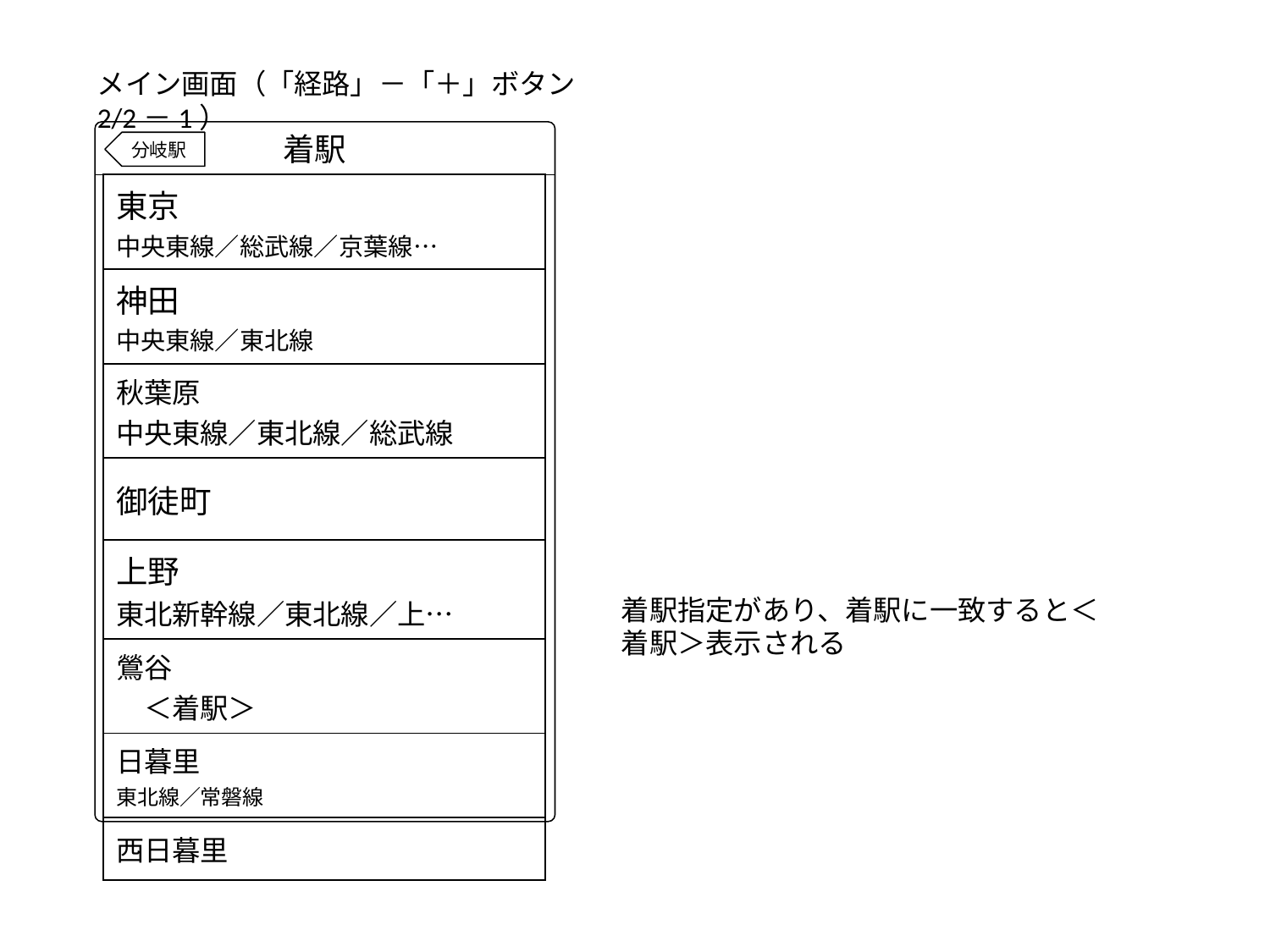

メイン画面（「経路」－「＋」ボタン　2/2－1）

着駅
分岐駅
| 東京　 中央東線／総武線／京葉線… |
| --- |
| 神田 中央東線／東北線 |
| 秋葉原　 中央東線／東北線／総武線 |
| 御徒町 |
| 上野　 東北新幹線／東北線／上… |
| 鶯谷　　　　　　　　　　　　　＜着駅＞ |
| 日暮里 東北線／常磐線 |
| 西日暮里 |
着駅指定があり、着駅に一致すると＜着駅＞表示される